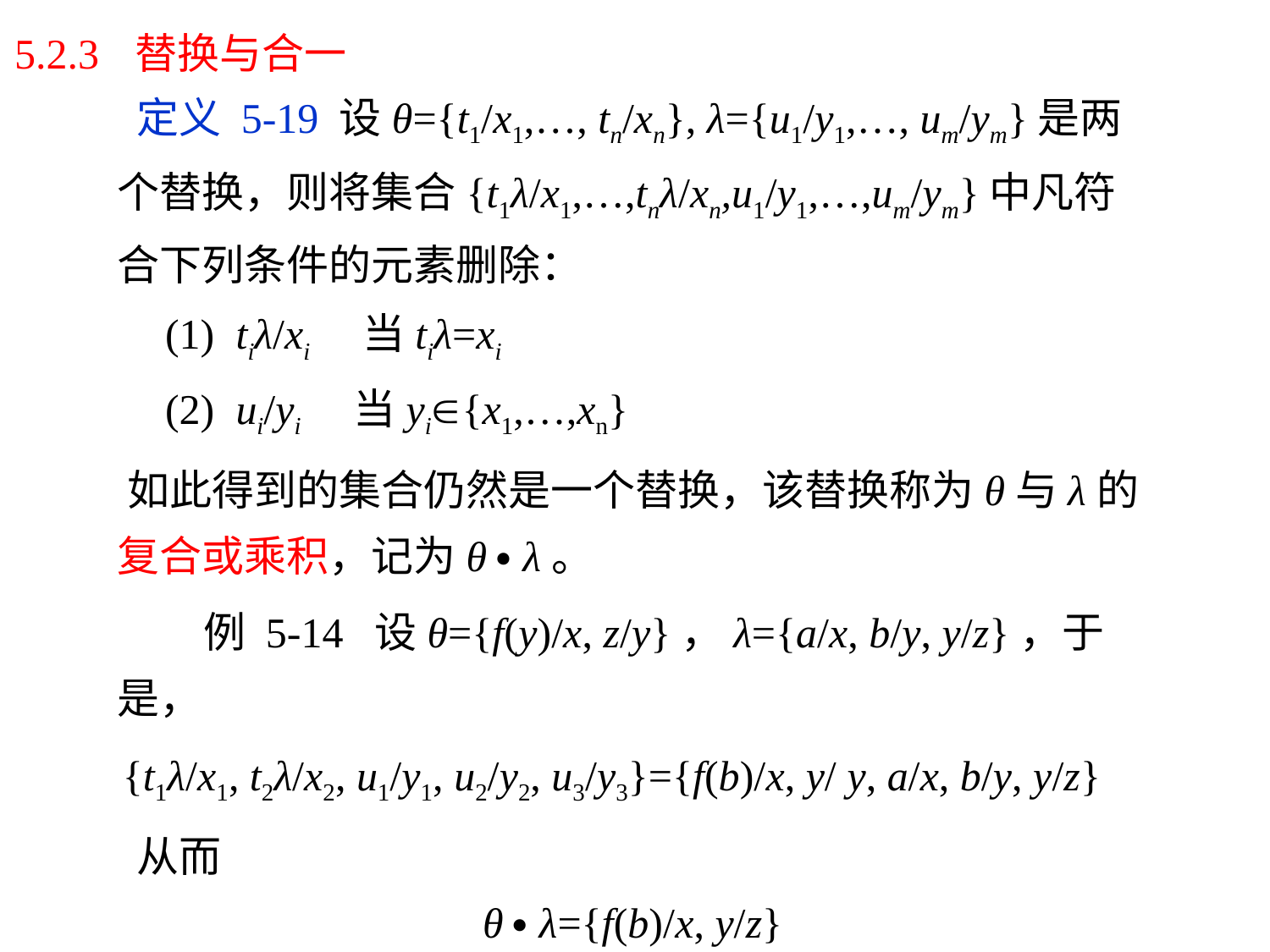

5.2.3 替换与合一
     定义 5-19 设θ={t1/x1,…, tn/xn}, λ={u1/y1,…, um/ym}是两个替换，则将集合{t1λ/x1,…,tnλ/xn,u1/y1,…,um/ym}中凡符合下列条件的元素删除：
         (1)  tiλ/xi    当tiλ=xi
         (2)  ui/yi    当yi∈{x1,…,xn}
     如此得到的集合仍然是一个替换，该替换称为θ与λ的复合或乘积，记为θ • λ。
             例 5-14  设θ={f(y)/x, z/y}，λ={a/x, b/y, y/z}，于是，
     {t1λ/x1, t2λ/x2, u1/y1, u2/y2, u3/y3}={f(b)/x, y/ y, a/x, b/y, y/z}
      从而
                                       θ • λ={f(b)/x, y/z}